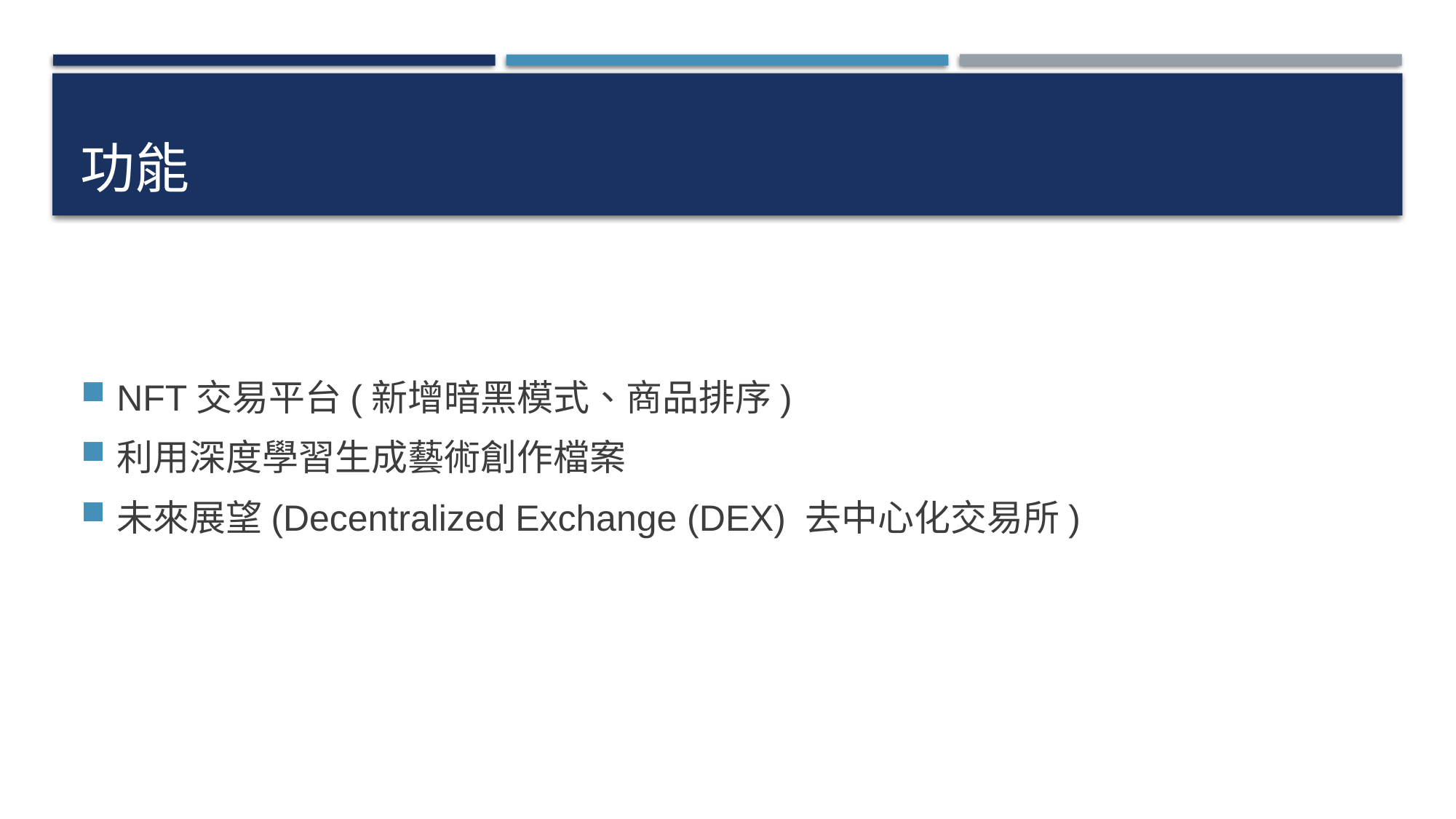

# 功能
NFT交易平台(新增暗黑模式、商品排序)
利用深度學習生成藝術創作檔案
未來展望(Decentralized Exchange (DEX) 去中心化交易所)